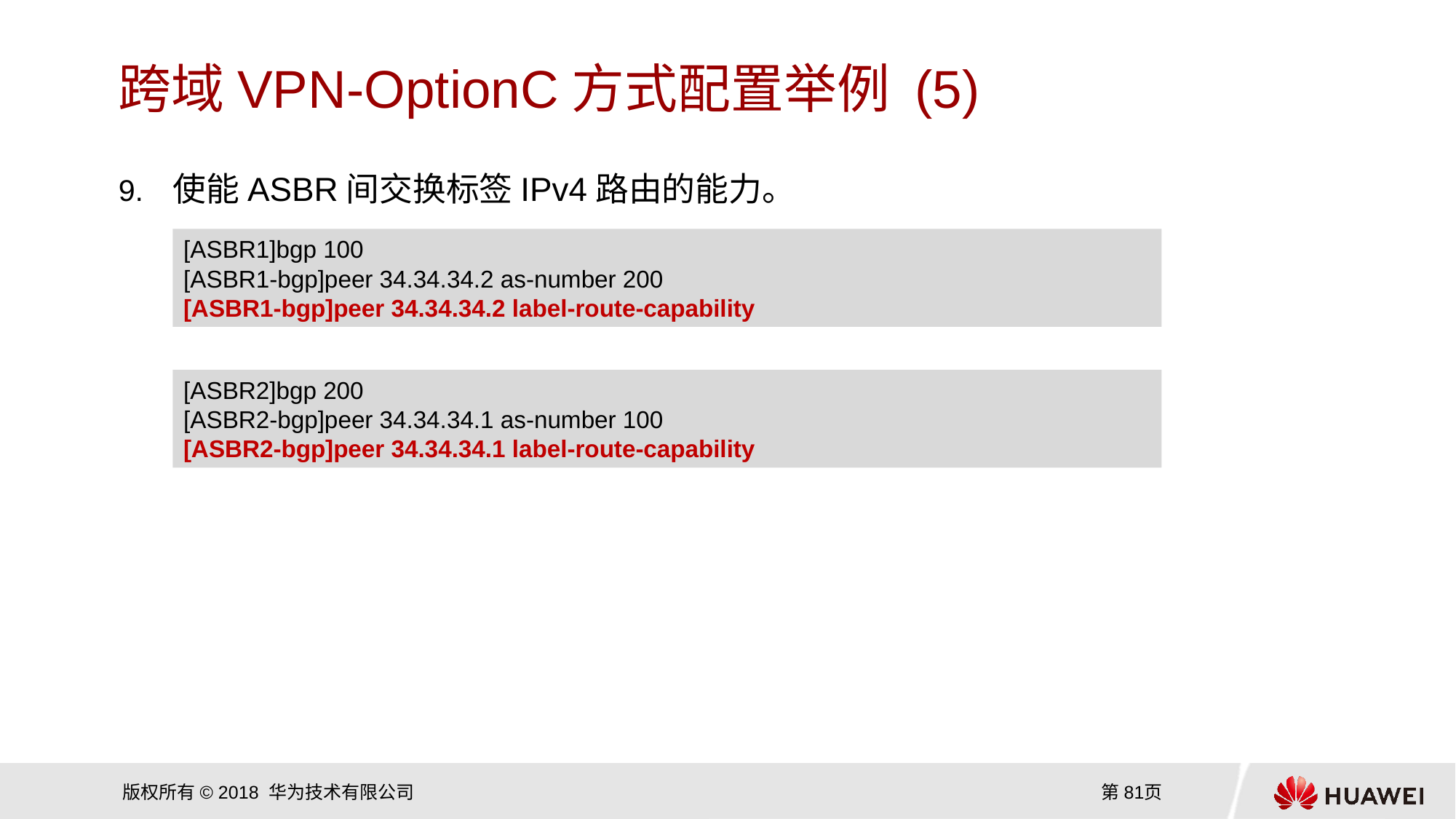

# 跨域VPN-OptionC方式配置举例 (5)
使能ASBR间交换标签IPv4路由的能力。

[ASBR1]bgp 100
[ASBR1-bgp]peer 34.34.34.2 as-number 200
[ASBR1-bgp]peer 34.34.34.2 label-route-capability
[ASBR2]bgp 200
[ASBR2-bgp]peer 34.34.34.1 as-number 100
[ASBR2-bgp]peer 34.34.34.1 label-route-capability